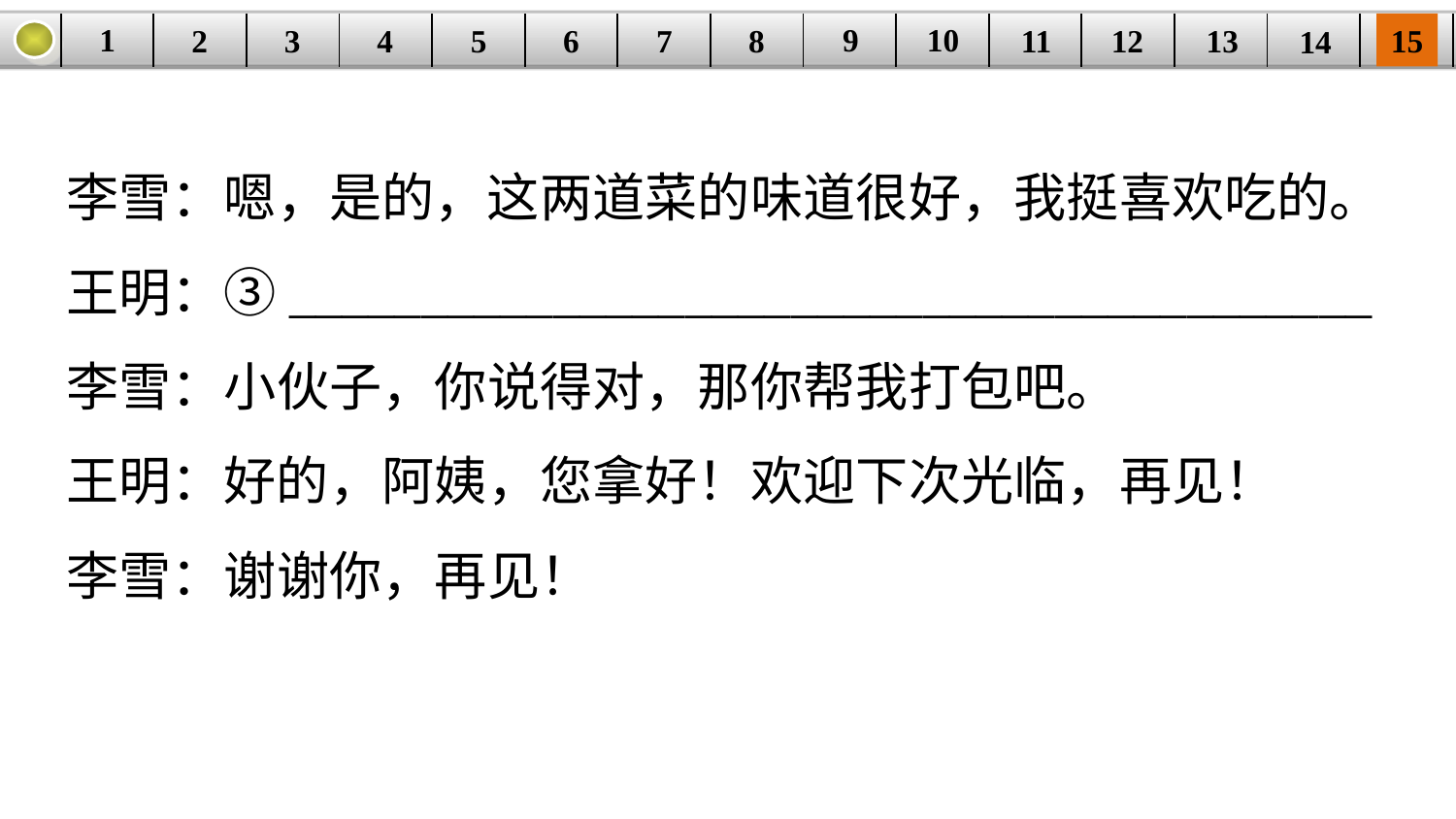

9
10
1
3
4
5
6
8
11
2
12
15
|  |  |  |  |  |  |  |  |  |  |  |  |  |  |  |
| --- | --- | --- | --- | --- | --- | --- | --- | --- | --- | --- | --- | --- | --- | --- |
7
13
14

李雪：嗯，是的，这两道菜的味道很好，我挺喜欢吃的。
王明：③_________________________________________
李雪：小伙子，你说得对，那你帮我打包吧。
王明：好的，阿姨，您拿好！欢迎下次光临，再见！
李雪：谢谢你，再见！